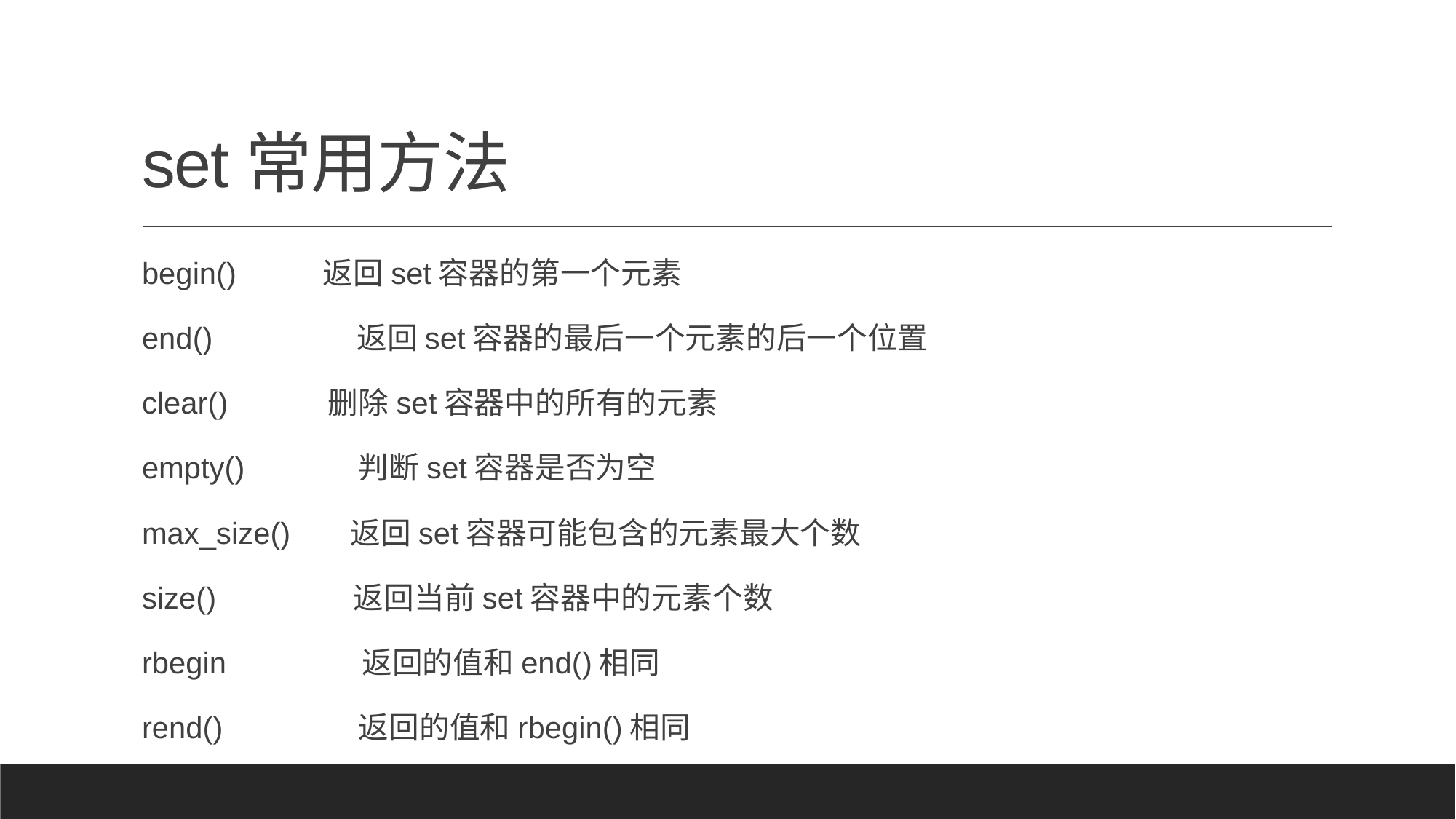

# set常用方法
begin()     　 返回set容器的第一个元素
end() 　　　　 返回set容器的最后一个元素的后一个位置
clear()   　　 删除set容器中的所有的元素
empty() 　　　 判断set容器是否为空
max_size() 　  返回set容器可能包含的元素最大个数
size() 　　　　返回当前set容器中的元素个数
rbegin　　　　 返回的值和end()相同
rend()　　　　 返回的值和rbegin()相同